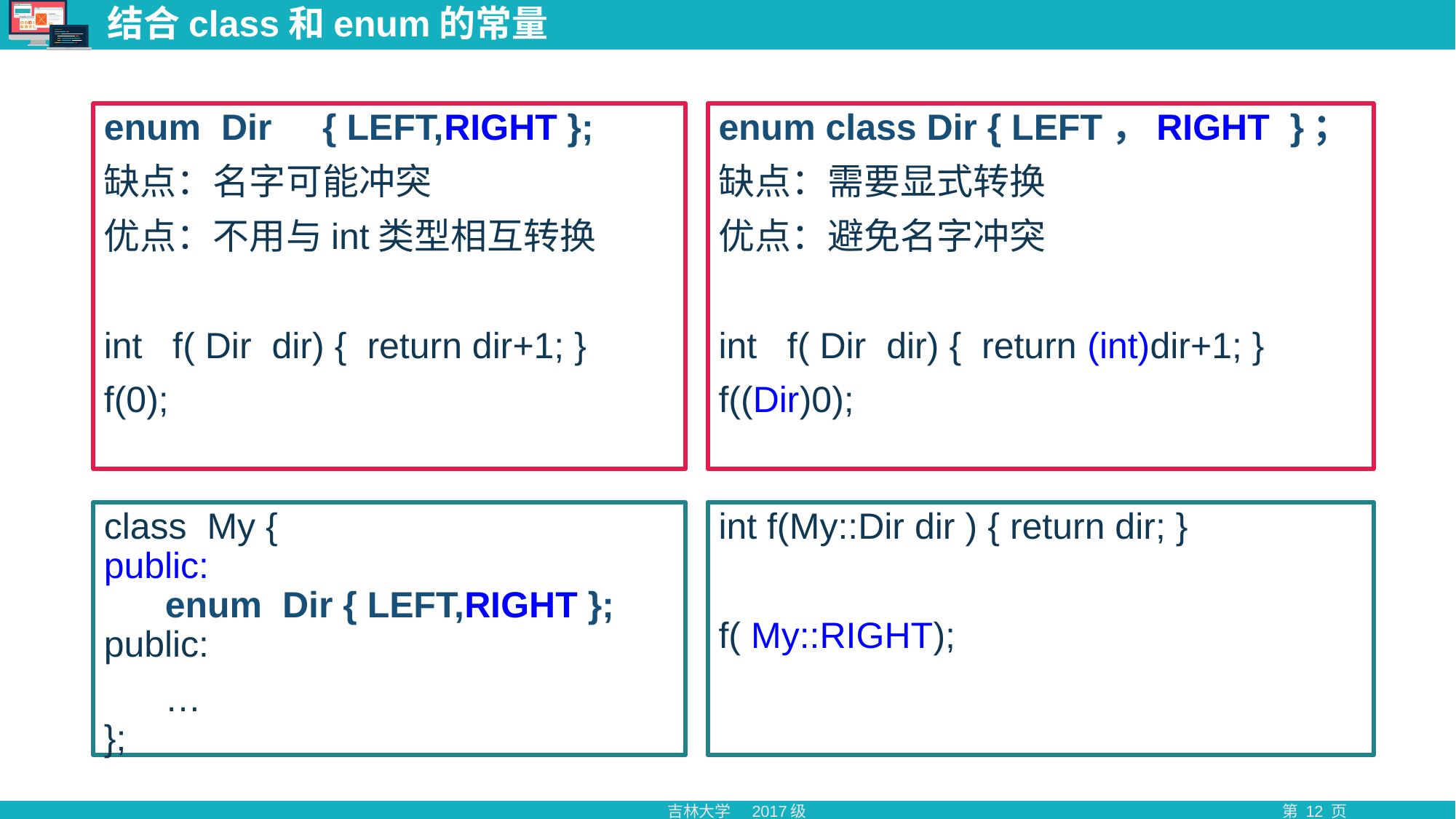

# 结合class和enum的常量
enum  Dir     { LEFT,RIGHT };
缺点：名字可能冲突
优点：不用与int类型相互转换

int   f( Dir  dir) {  return dir+1; }
f(0);
enum class Dir { LEFT，RIGHT  }；
缺点：需要显式转换
优点：避免名字冲突

int   f( Dir  dir) {  return (int)dir+1; }
f((Dir)0);

class  My {
public:
      enum  Dir { LEFT,RIGHT };
public:
      …
};
int f(My::Dir dir ) { return dir; }

f( My::RIGHT);